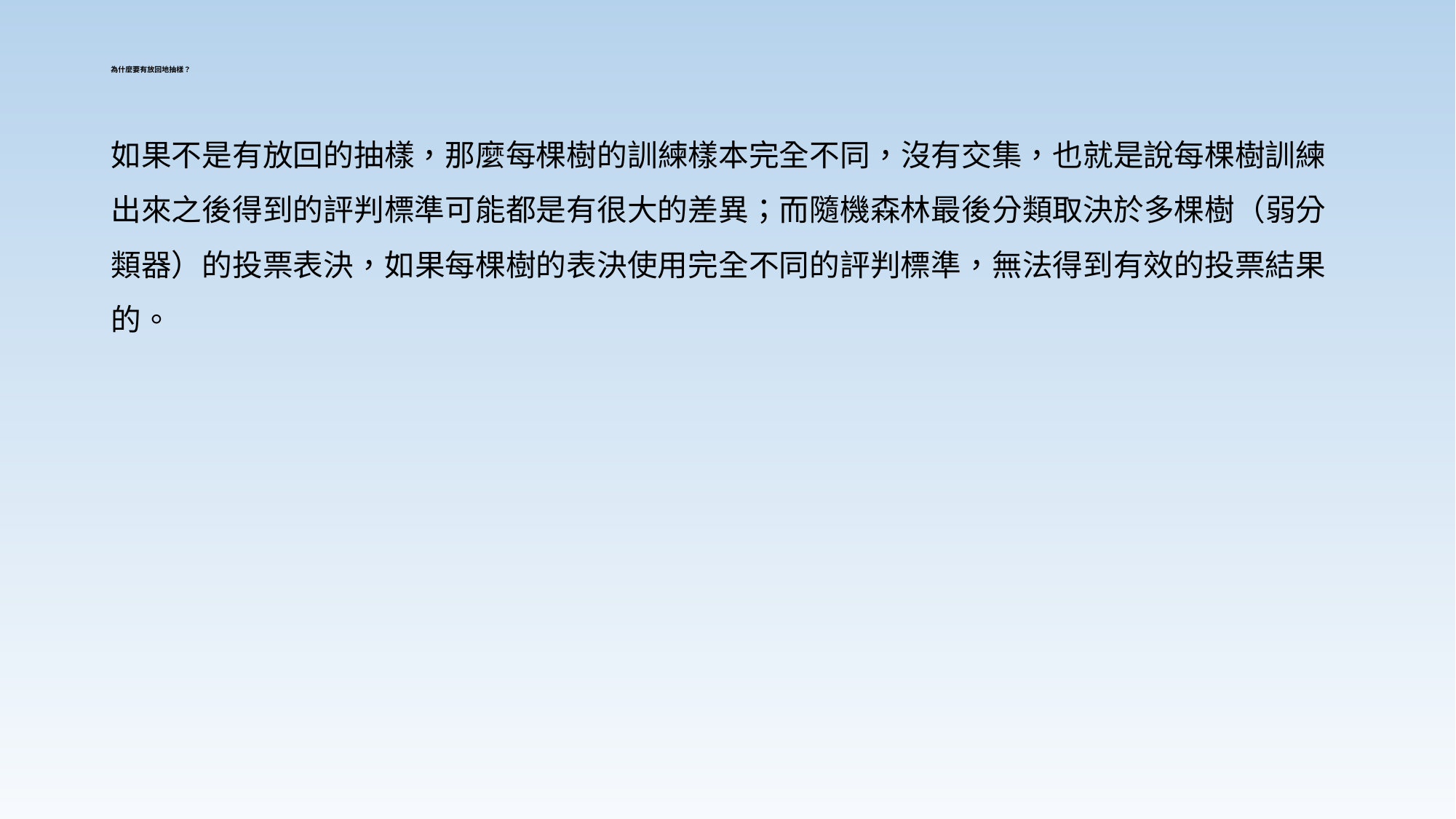

# 為什麼要有放回地抽樣？
如果不是有放回的抽樣，那麼每棵樹的訓練樣本完全不同，沒有交集，也就是說每棵樹訓練出來之後得到的評判標準可能都是有很大的差異；而隨機森林最後分類取決於多棵樹（弱分類器）的投票表決，如果每棵樹的表決使用完全不同的評判標準，無法得到有效的投票結果的。